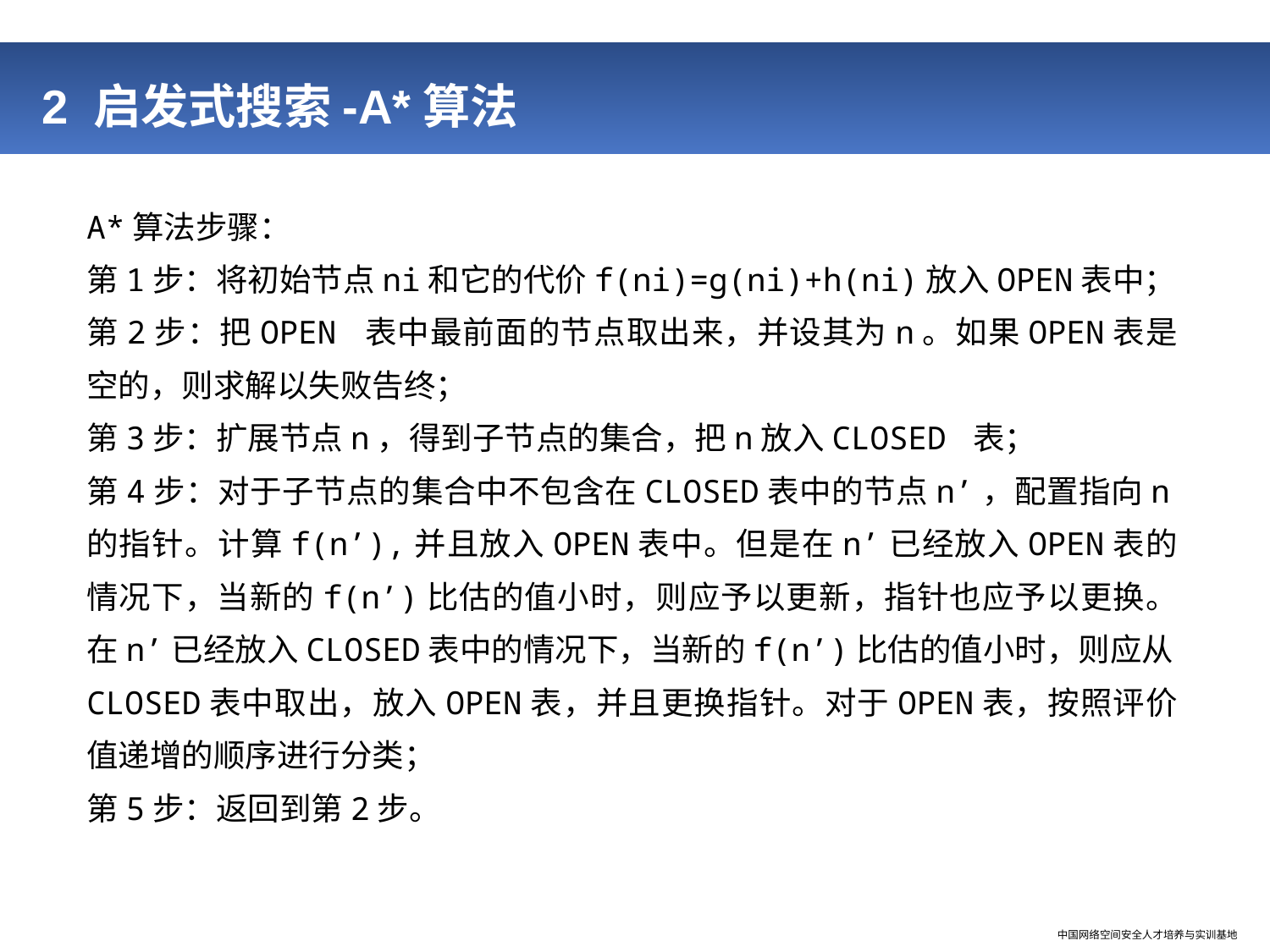

# 2 启发式搜索-A*算法
A*算法步骤：
第1步：将初始节点ni和它的代价f(ni)=g(ni)+h(ni)放入OPEN表中；
第2步：把OPEN 表中最前面的节点取出来，并设其为n。如果OPEN表是空的，则求解以失败告终；
第3步：扩展节点n，得到子节点的集合，把n放入CLOSED 表；
第4步：对于子节点的集合中不包含在CLOSED表中的节点n’，配置指向n的指针。计算f(n’),并且放入OPEN表中。但是在n’已经放入OPEN表的情况下，当新的f(n’)比估的值小时，则应予以更新，指针也应予以更换。在n’已经放入CLOSED表中的情况下，当新的f(n’)比估的值小时，则应从CLOSED表中取出，放入OPEN表，并且更换指针。对于OPEN表，按照评价值递增的顺序进行分类；
第5步：返回到第2步。